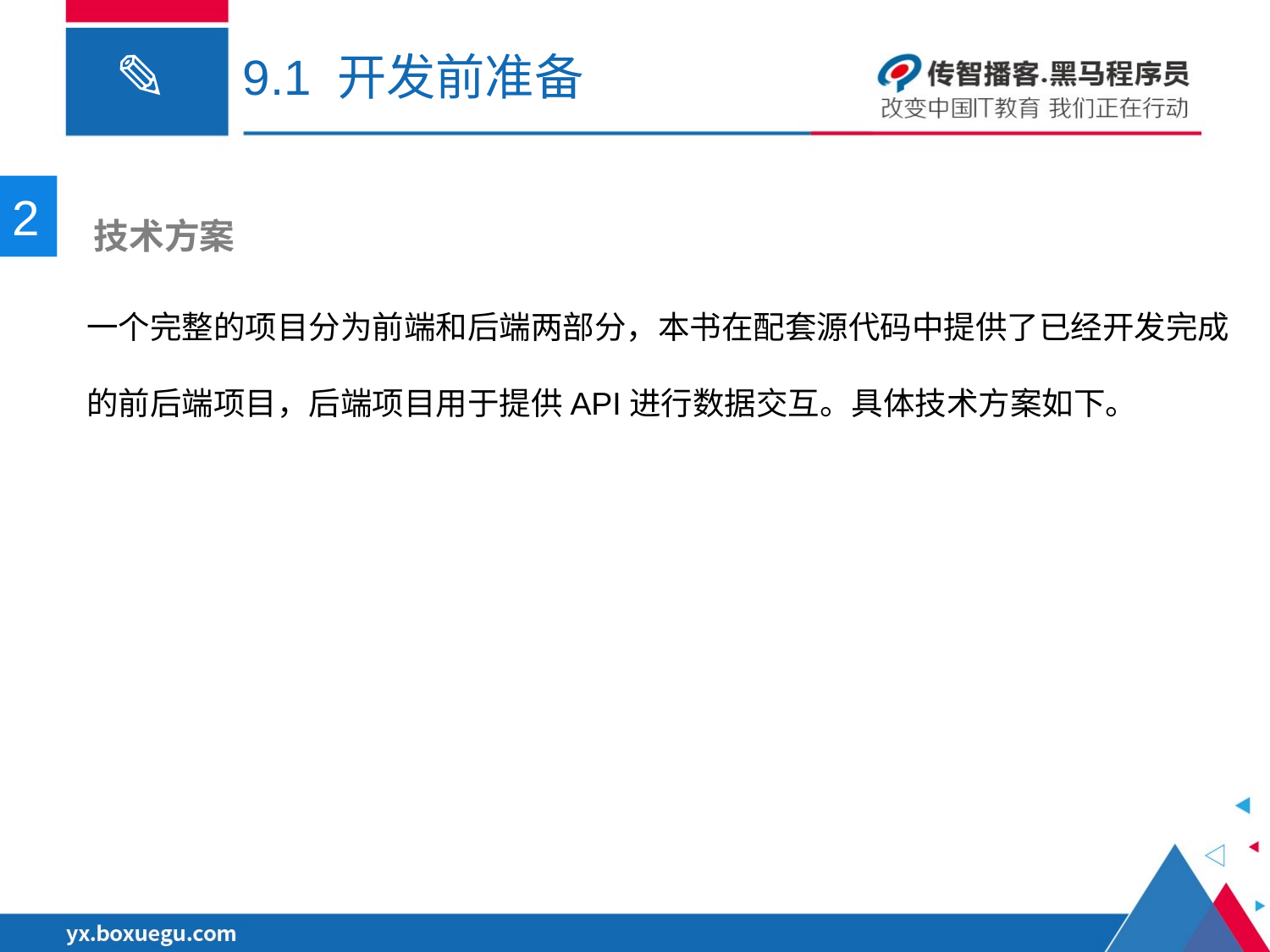

# 9.1 开发前准备

2
  技术方案
一个完整的项目分为前端和后端两部分，本书在配套源代码中提供了已经开发完成的前后端项目，后端项目用于提供API进行数据交互。具体技术方案如下。